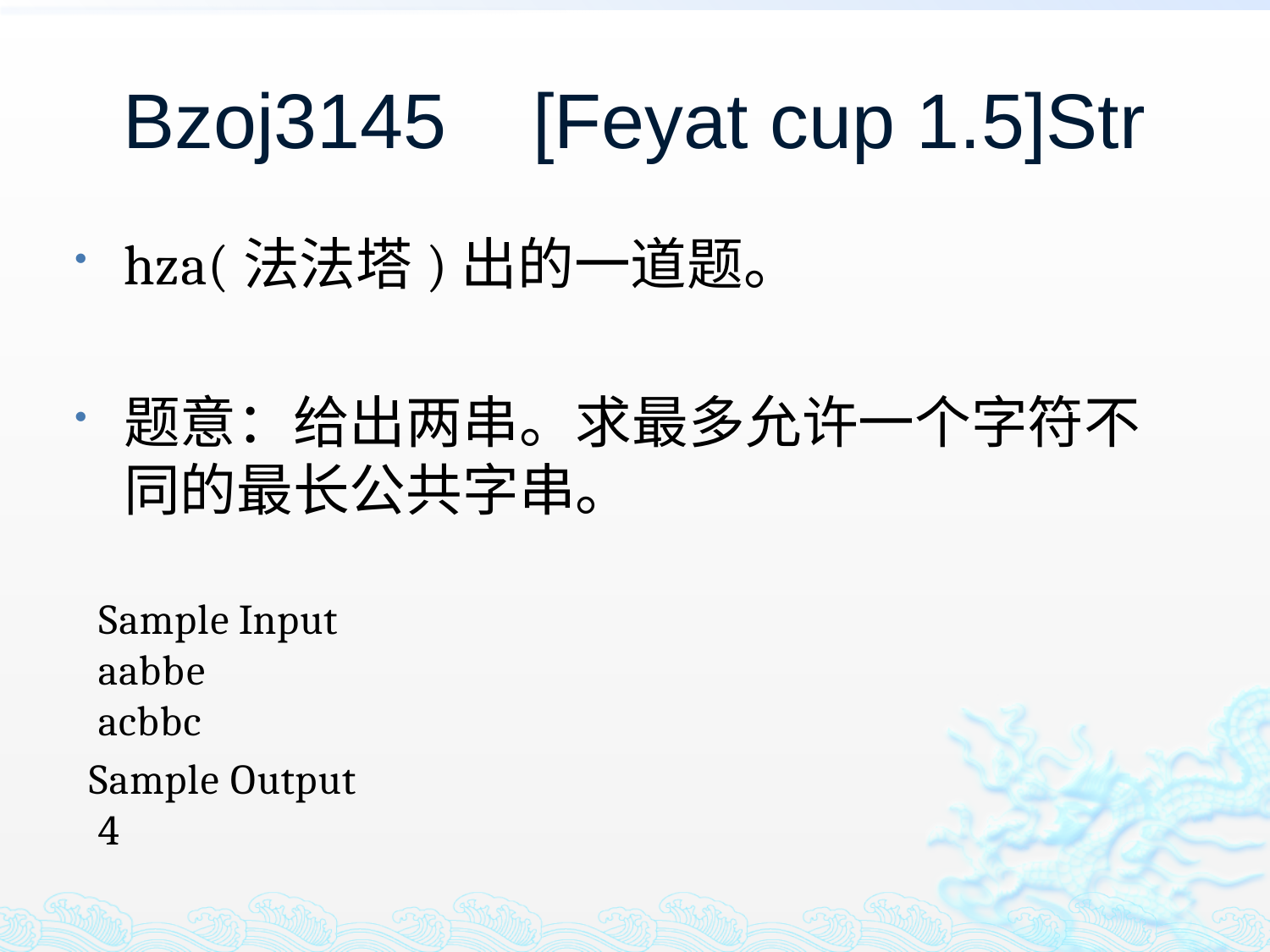

# Bzoj3145    [Feyat cup 1.5]Str
hza(法法塔)出的一道题。

题意：给出两串。求最多允许一个字符不同的最长公共字串。

Sample Input
aabbe
acbbc
Sample Output
 4